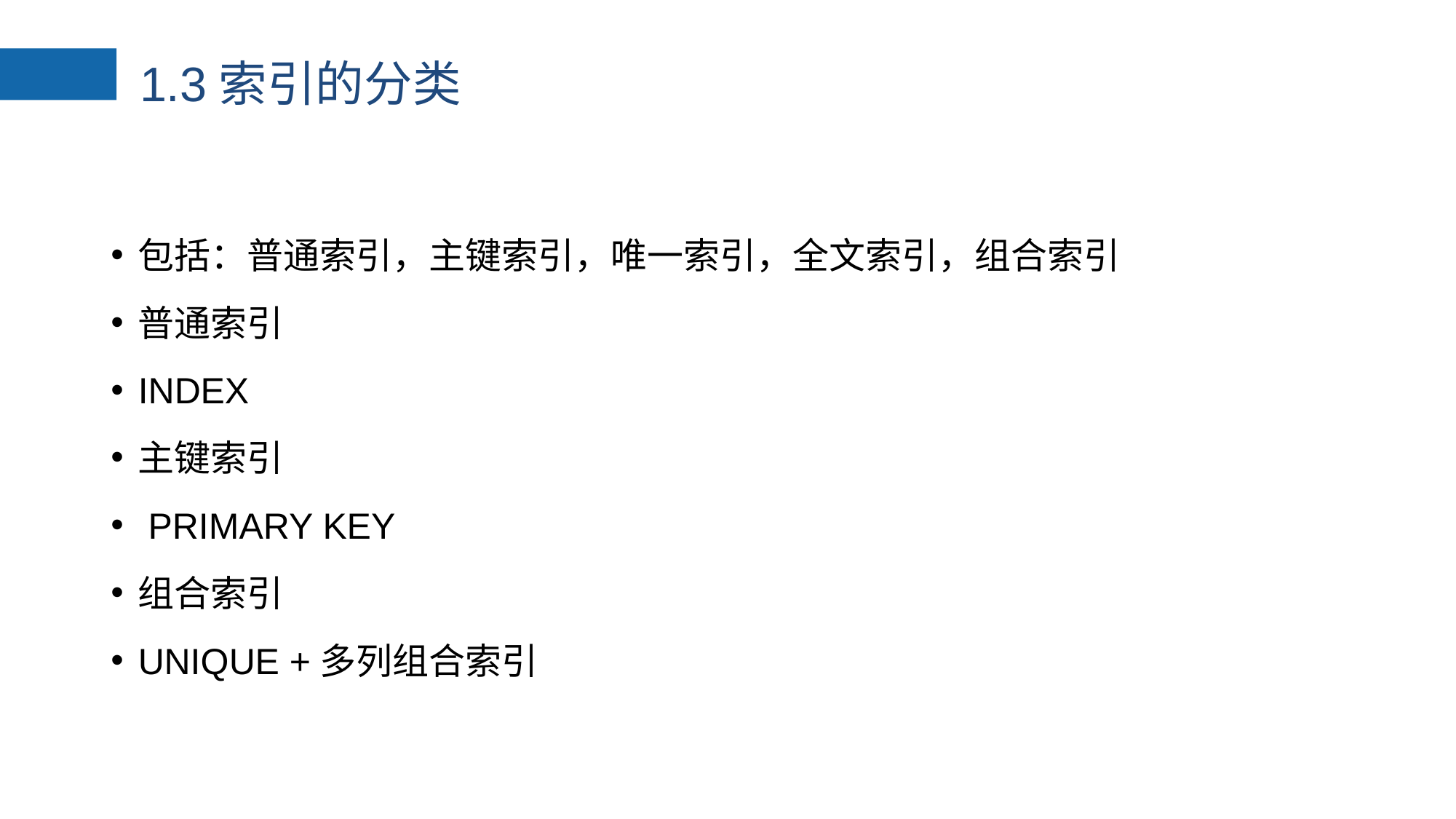

# 1.3索引的分类
包括：普通索引，主键索引，唯一索引，全文索引，组合索引
普通索引
INDEX
主键索引
 PRIMARY KEY
组合索引
UNIQUE +多列组合索引